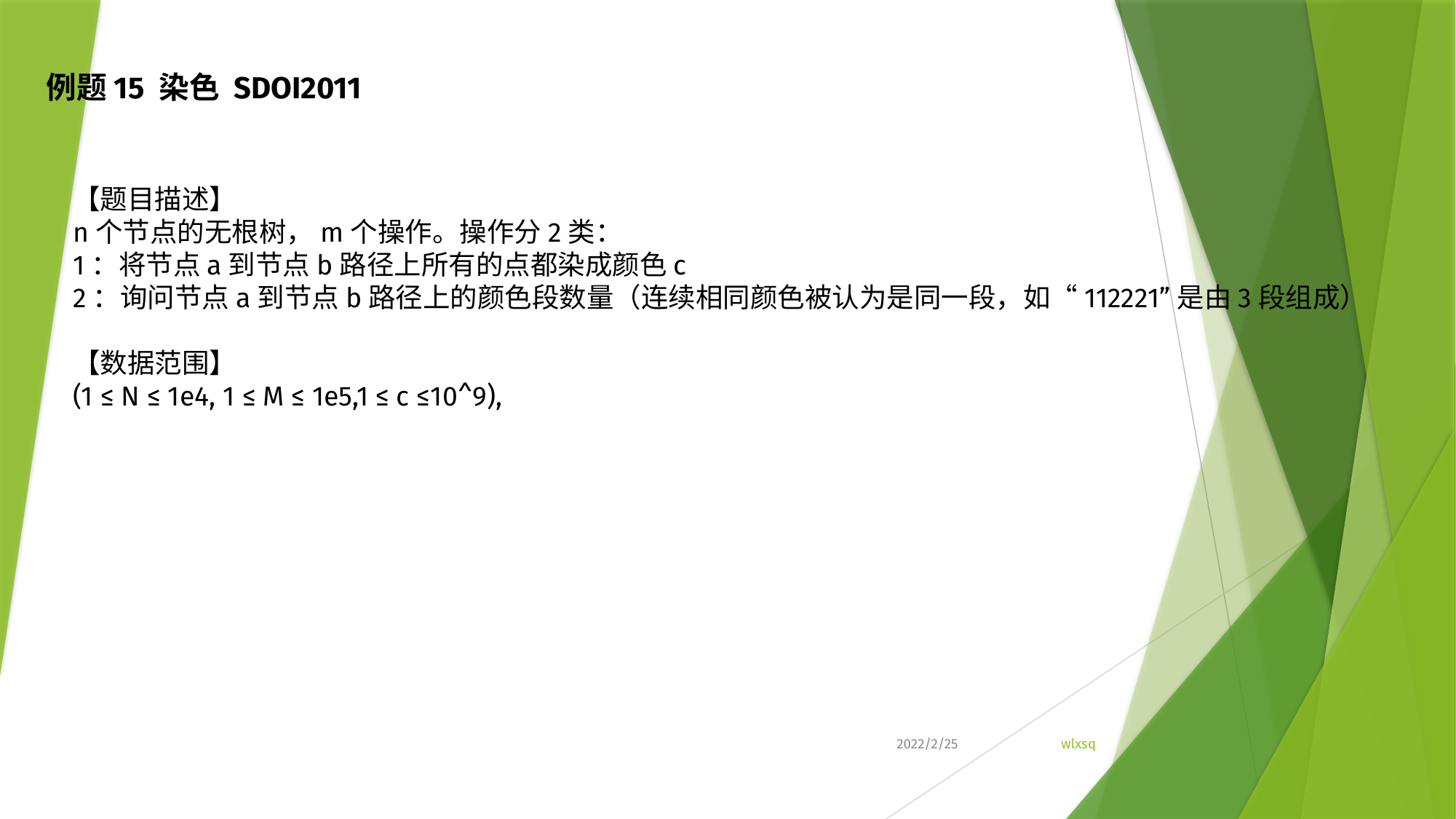

例题15 染色 SDOI2011
【题目描述】
n个节点的无根树，m个操作。操作分2类：
1：将节点a到节点b路径上所有的点都染成颜色c
2：询问节点a到节点b路径上的颜色段数量（连续相同颜色被认为是同一段，如“112221”是由3段组成）

【数据范围】
(1 ≤ N ≤ 1e4, 1 ≤ M ≤ 1e5,1 ≤ c ≤10^9),
2022/2/25
17